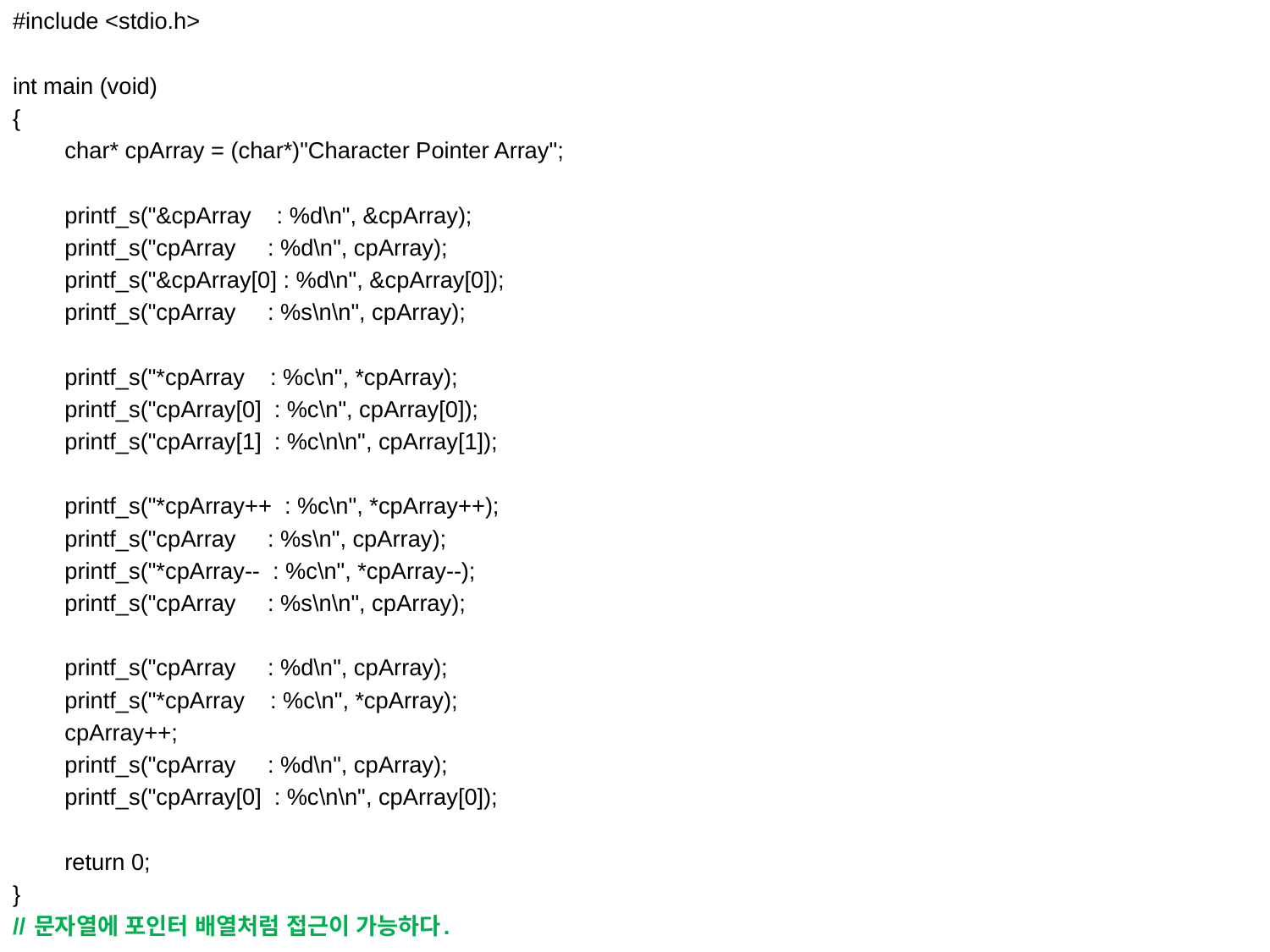

#include <stdio.h>

int main (void)
{
	char* cpArray = (char*)"Character Pointer Array";

	printf_s("&cpArray    : %d\n", &cpArray);
	printf_s("cpArray     : %d\n", cpArray);
	printf_s("&cpArray[0] : %d\n", &cpArray[0]);
	printf_s("cpArray     : %s\n\n", cpArray);

	printf_s("*cpArray    : %c\n", *cpArray);
	printf_s("cpArray[0]  : %c\n", cpArray[0]);
	printf_s("cpArray[1]  : %c\n\n", cpArray[1]);

	printf_s("*cpArray++  : %c\n", *cpArray++);
	printf_s("cpArray     : %s\n", cpArray);
	printf_s("*cpArray--  : %c\n", *cpArray--);
	printf_s("cpArray     : %s\n\n", cpArray);

	printf_s("cpArray     : %d\n", cpArray);
	printf_s("*cpArray    : %c\n", *cpArray);
	cpArray++;
	printf_s("cpArray     : %d\n", cpArray);
	printf_s("cpArray[0]  : %c\n\n", cpArray[0]);

	return 0;
}
// 문자열에 포인터 배열처럼 접근이 가능하다.